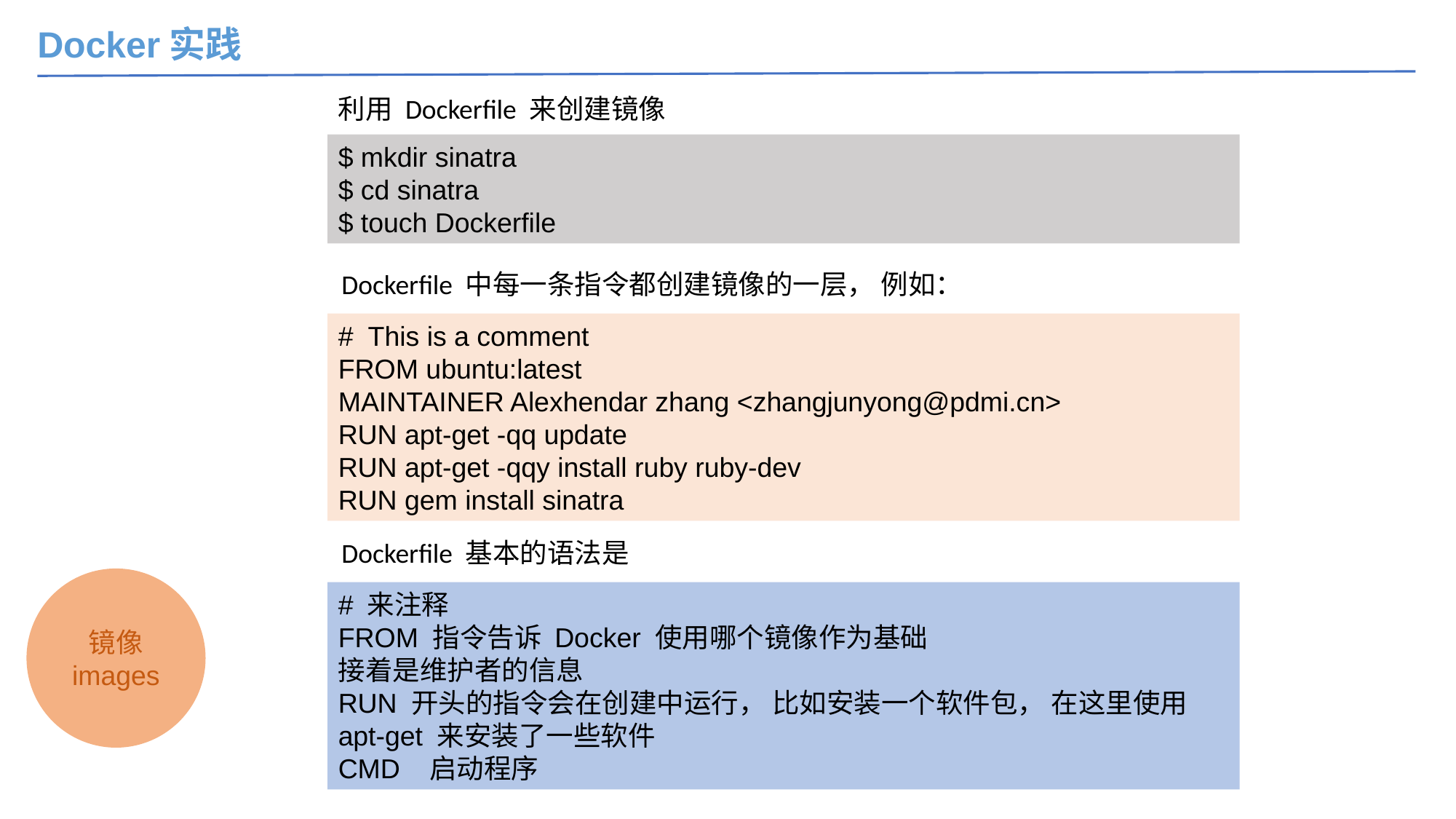

Docker实践
利用 Dockerfile 来创建镜像
$ mkdir sinatra
$ cd sinatra
$ touch Dockerfile
Dockerfile 中每一条指令都创建镜像的一层， 例如：
#  This is a comment
FROM ubuntu:latest
MAINTAINER Alexhendar zhang <zhangjunyong@pdmi.cn>
RUN apt-get -qq update
RUN apt-get -qqy install ruby ruby-dev
RUN gem install sinatra
Dockerfile 基本的语法是
镜像
images
# 来注释
FROM 指令告诉 Docker 使用哪个镜像作为基础
接着是维护者的信息
RUN 开头的指令会在创建中运行， 比如安装一个软件包， 在这里使用 apt-get 来安装了一些软件
CMD   启动程序